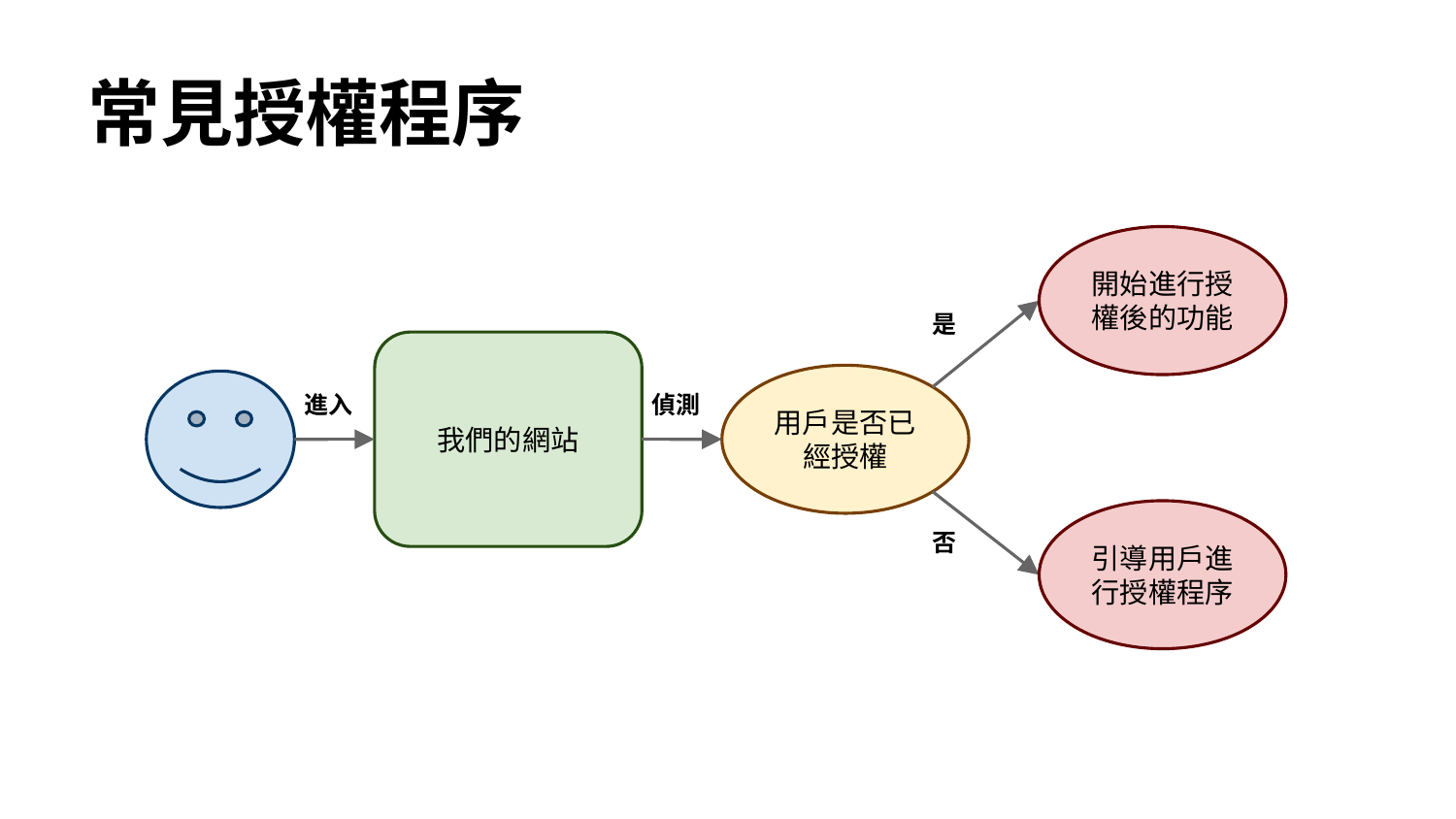

# 常見授權程序
開始進行授權後的功能
是
我們的網站
用戶是否已經授權

進入
偵測
引導用戶進行授權程序
否